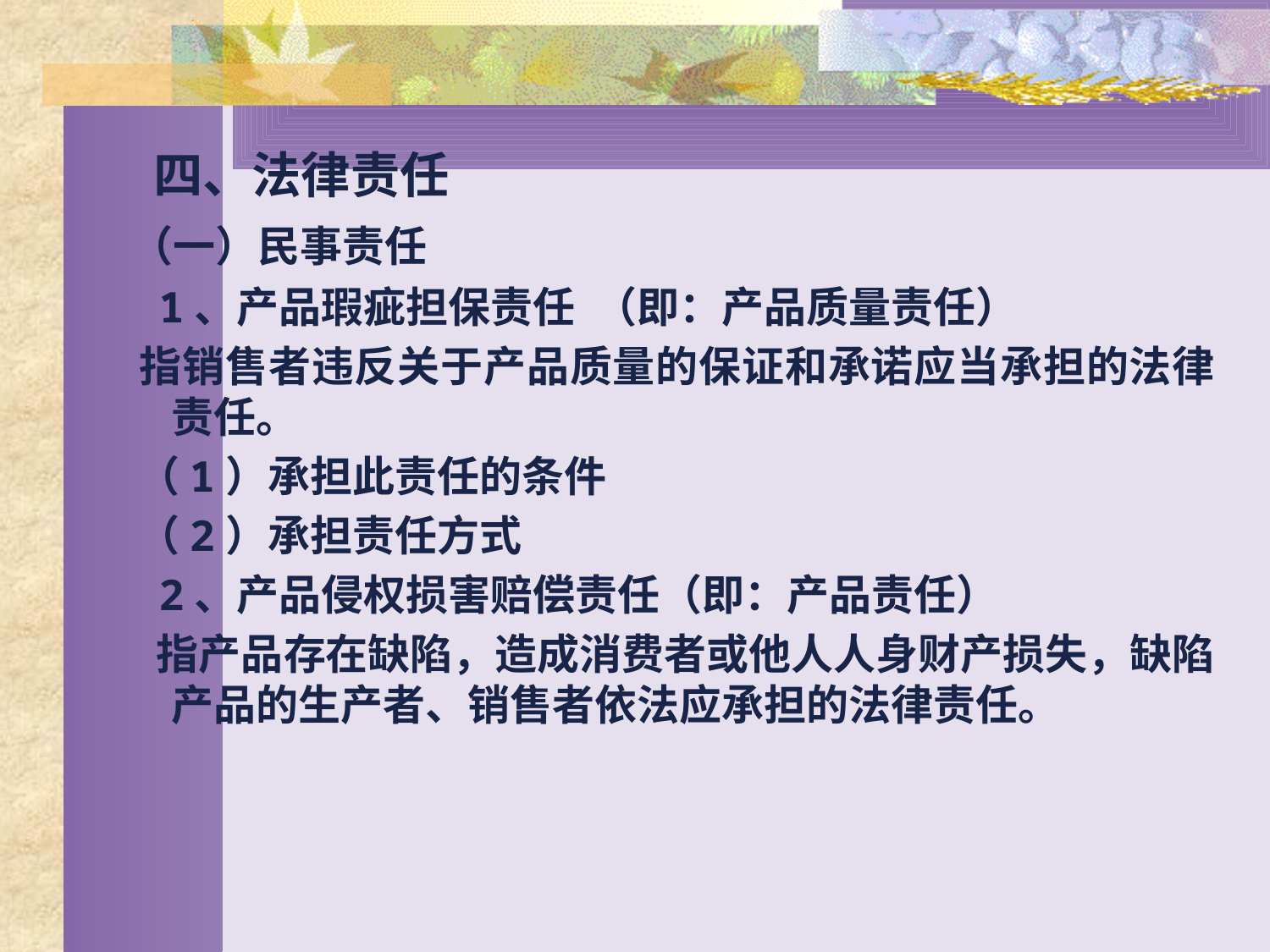

#
   四、法律责任
 （一）民事责任
  1、产品瑕疵担保责任  （即：产品质量责任）
  指销售者违反关于产品质量的保证和承诺应当承担的法律责任。
  （1）承担此责任的条件
  （2）承担责任方式
  2、产品侵权损害赔偿责任（即：产品责任）
    指产品存在缺陷，造成消费者或他人人身财产损失，缺陷产品的生产者、销售者依法应承担的法律责任。